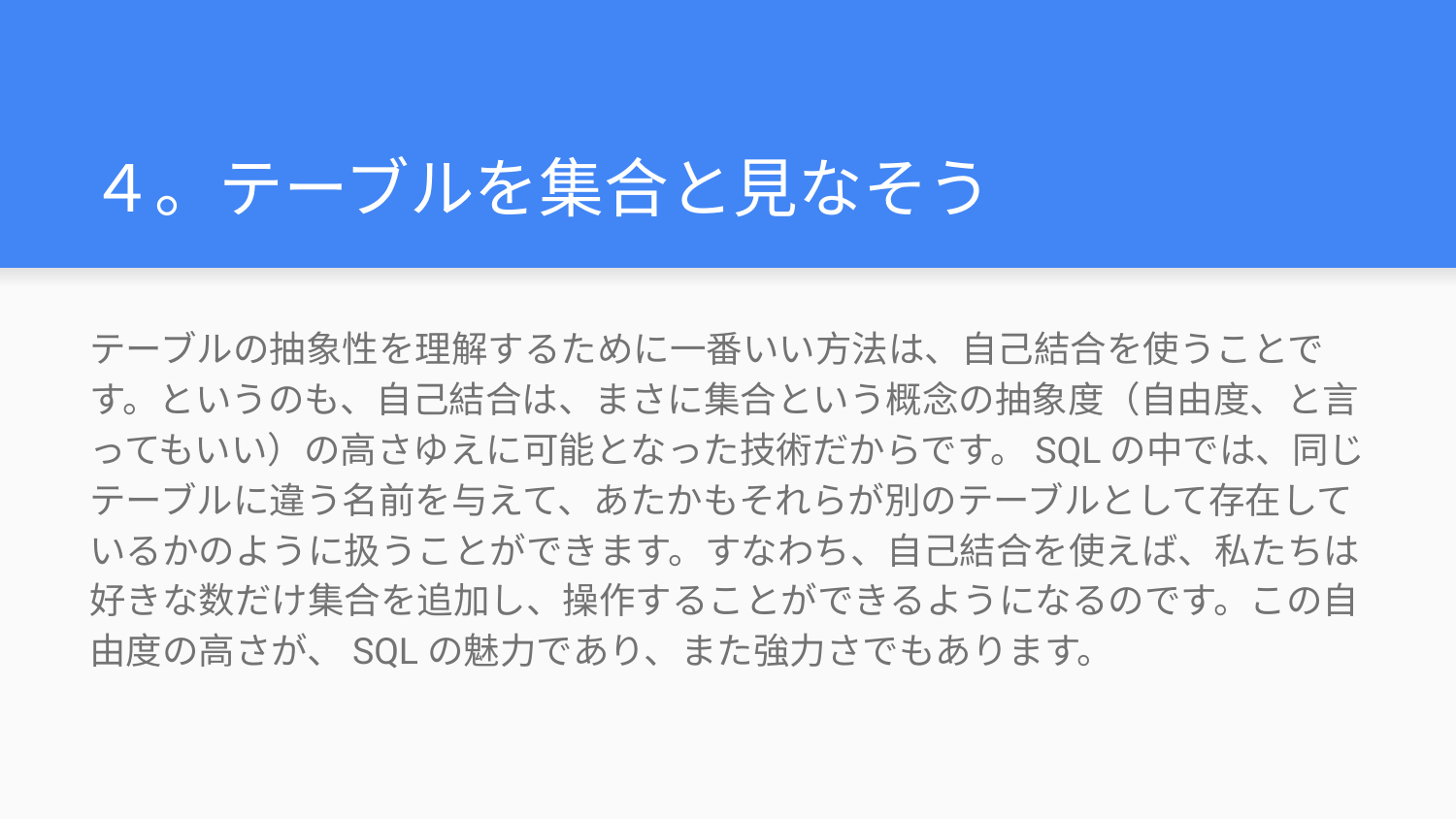

# ４。テーブルを集合と見なそう
テーブルの抽象性を理解するために一番いい方法は、自己結合を使うことです。というのも、自己結合は、まさに集合という概念の抽象度（自由度、と言ってもいい）の高さゆえに可能となった技術だからです。SQLの中では、同じテーブルに違う名前を与えて、あたかもそれらが別のテーブルとして存在しているかのように扱うことができます。すなわち、自己結合を使えば、私たちは好きな数だけ集合を追加し、操作することができるようになるのです。この自由度の高さが、SQLの魅力であり、また強力さでもあります。